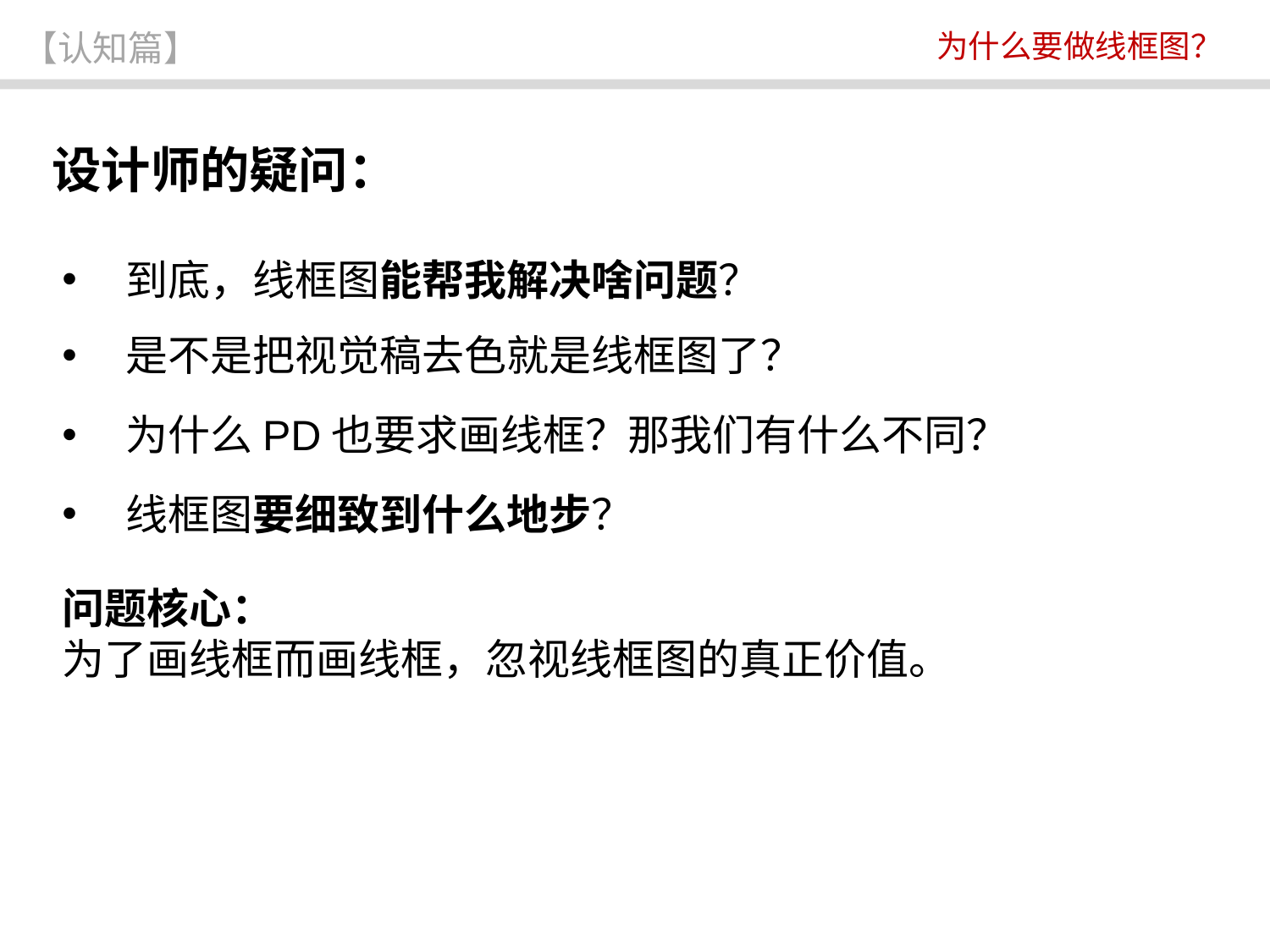

【认知篇】
为什么要做线框图？

设计师的疑问：
到底，线框图能帮我解决啥问题？
是不是把视觉稿去色就是线框图了？
为什么PD也要求画线框？那我们有什么不同？
线框图要细致到什么地步？
问题核心：
为了画线框而画线框，忽视线框图的真正价值。